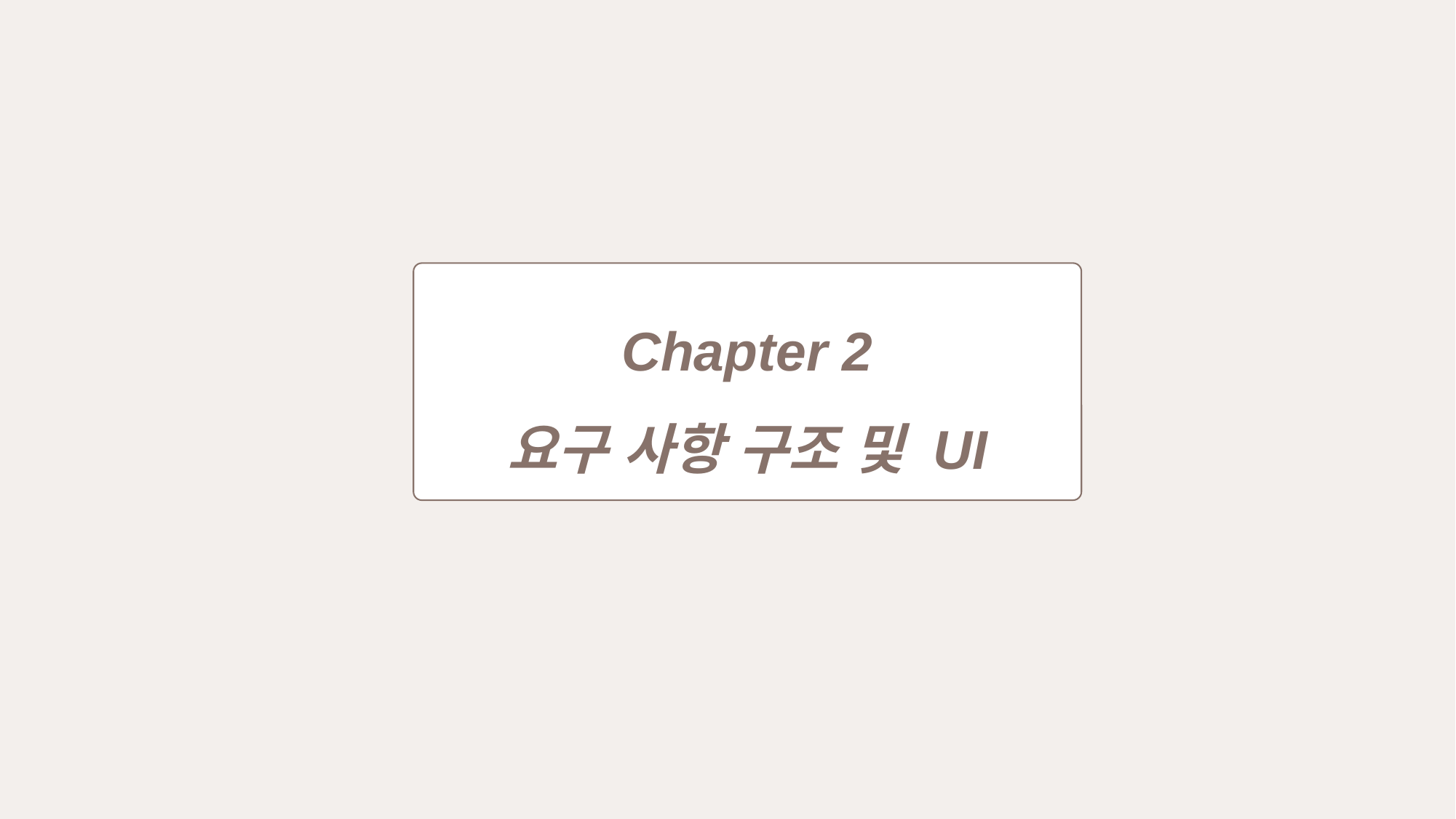

Chapter 2
요구 사항 구조 및 UI